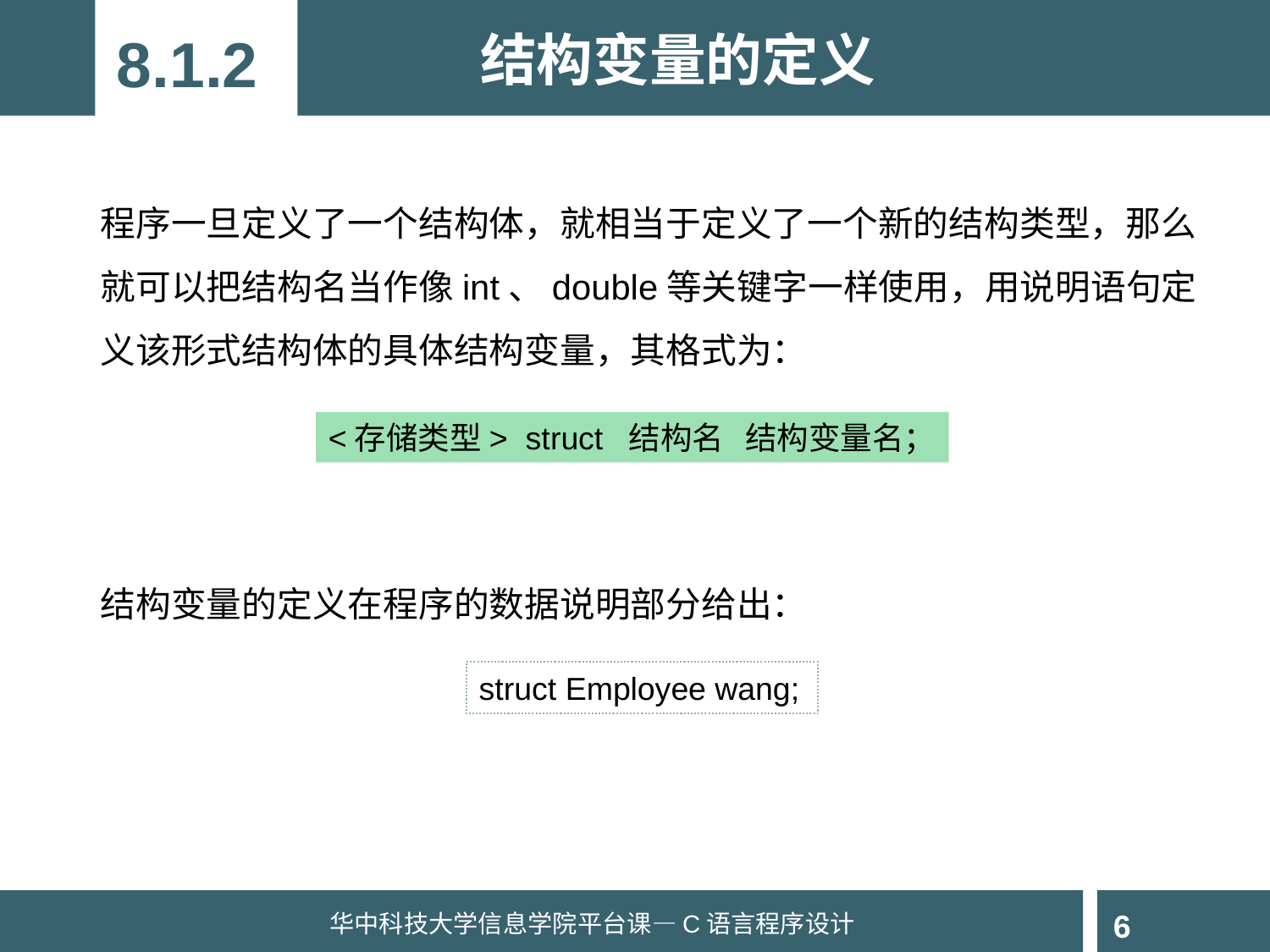

结构变量的定义
8.1.2
程序一旦定义了一个结构体，就相当于定义了一个新的结构类型，那么就可以把结构名当作像int、double等关键字一样使用，用说明语句定义该形式结构体的具体结构变量，其格式为：

结构变量的定义在程序的数据说明部分给出：

<存储类型>  struct  结构名   结构变量名；
struct Employee wang;